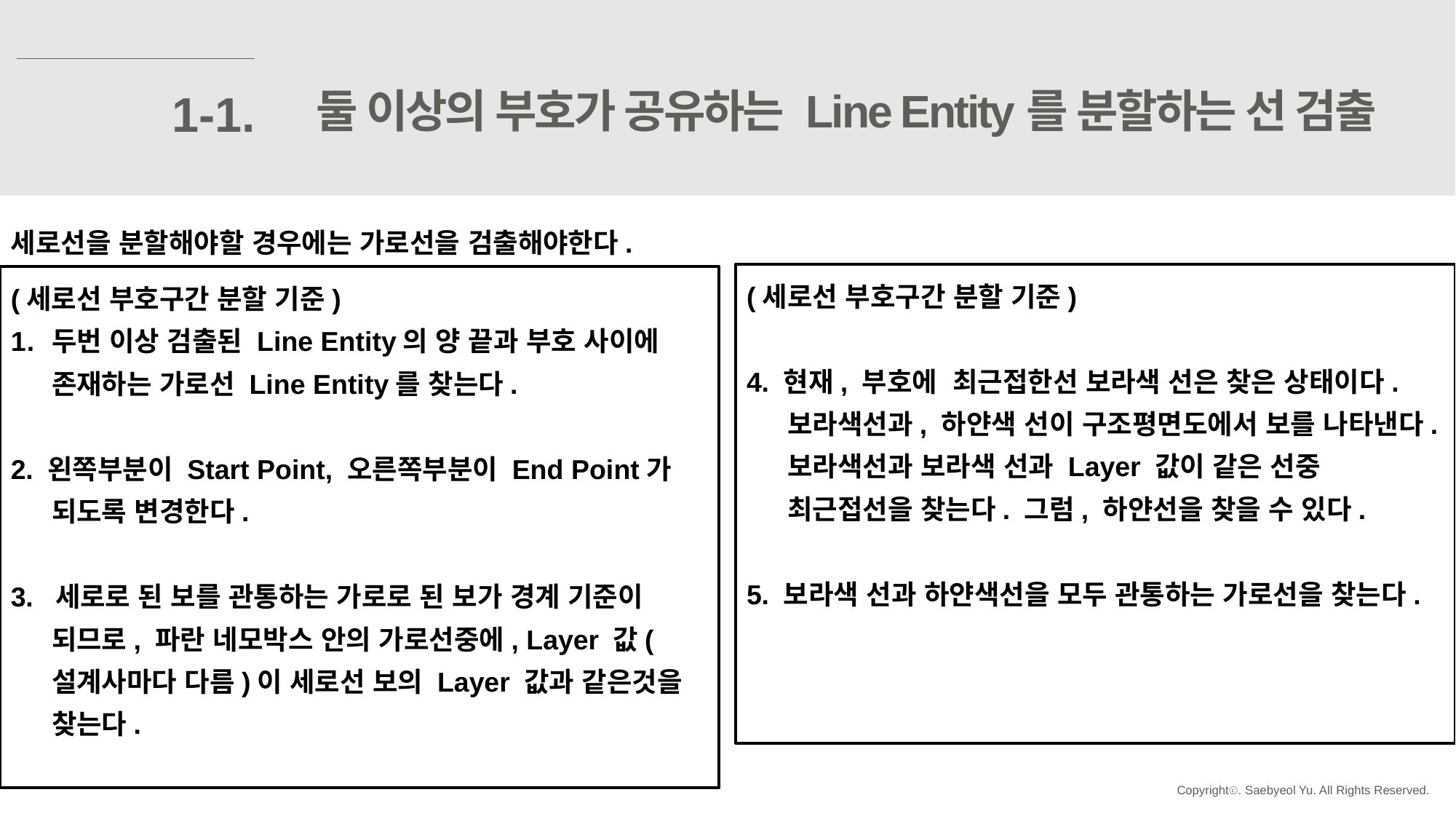

둘 이상의 부호가 공유하는 Line Entity를 분할하는 선 검출
1-1.
세로선을 분할해야할 경우에는 가로선을 검출해야한다.
(세로선 부호구간 분할 기준)

4. 현재, 부호에  최근접한선 보라색 선은 찾은 상태이다. 보라색선과, 하얀색 선이 구조평면도에서 보를 나타낸다. 보라색선과 보라색 선과 Layer 값이 같은 선중 최근접선을 찾는다. 그럼, 하얀선을 찾을 수 있다.

5. 보라색 선과 하얀색선을 모두 관통하는 가로선을 찾는다.

(세로선 부호구간 분할 기준)
두번 이상 검출된 Line Entity의 양 끝과 부호 사이에 존재하는 가로선 Line Entity를 찾는다.

2. 왼쪽부분이 Start Point, 오른쪽부분이 End Point가 되도록 변경한다.

3.  세로로 된 보를 관통하는 가로로 된 보가 경계 기준이 되므로, 파란 네모박스 안의 가로선중에, Layer 값(설계사마다 다름)이 세로선 보의 Layer 값과 같은것을 찾는다.